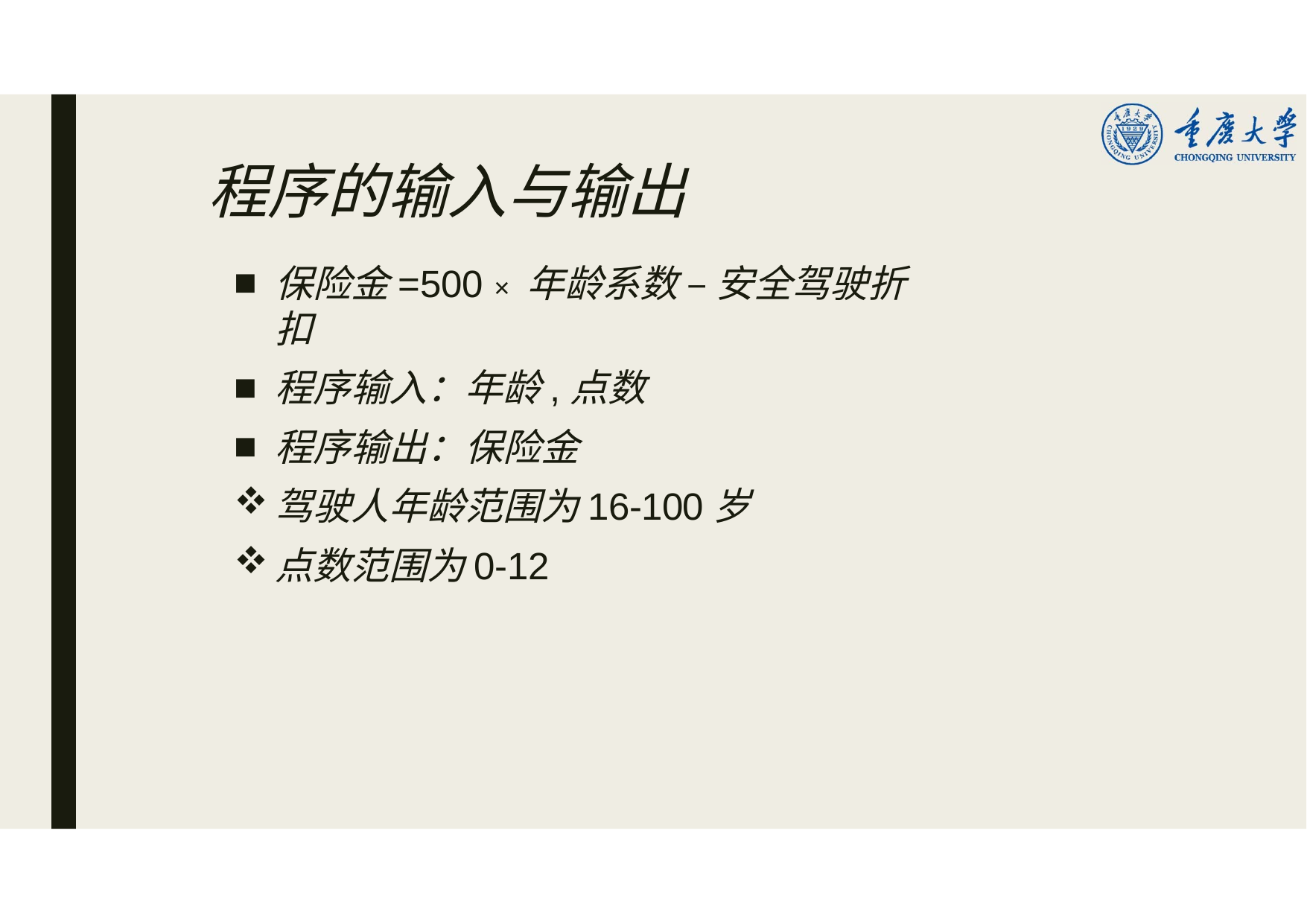

# 程序的输入与输出
保险金=500 × 年龄系数 – 安全驾驶折扣
程序输入：年龄,点数
程序输出：保险金
驾驶人年龄范围为16-100岁
点数范围为0-12